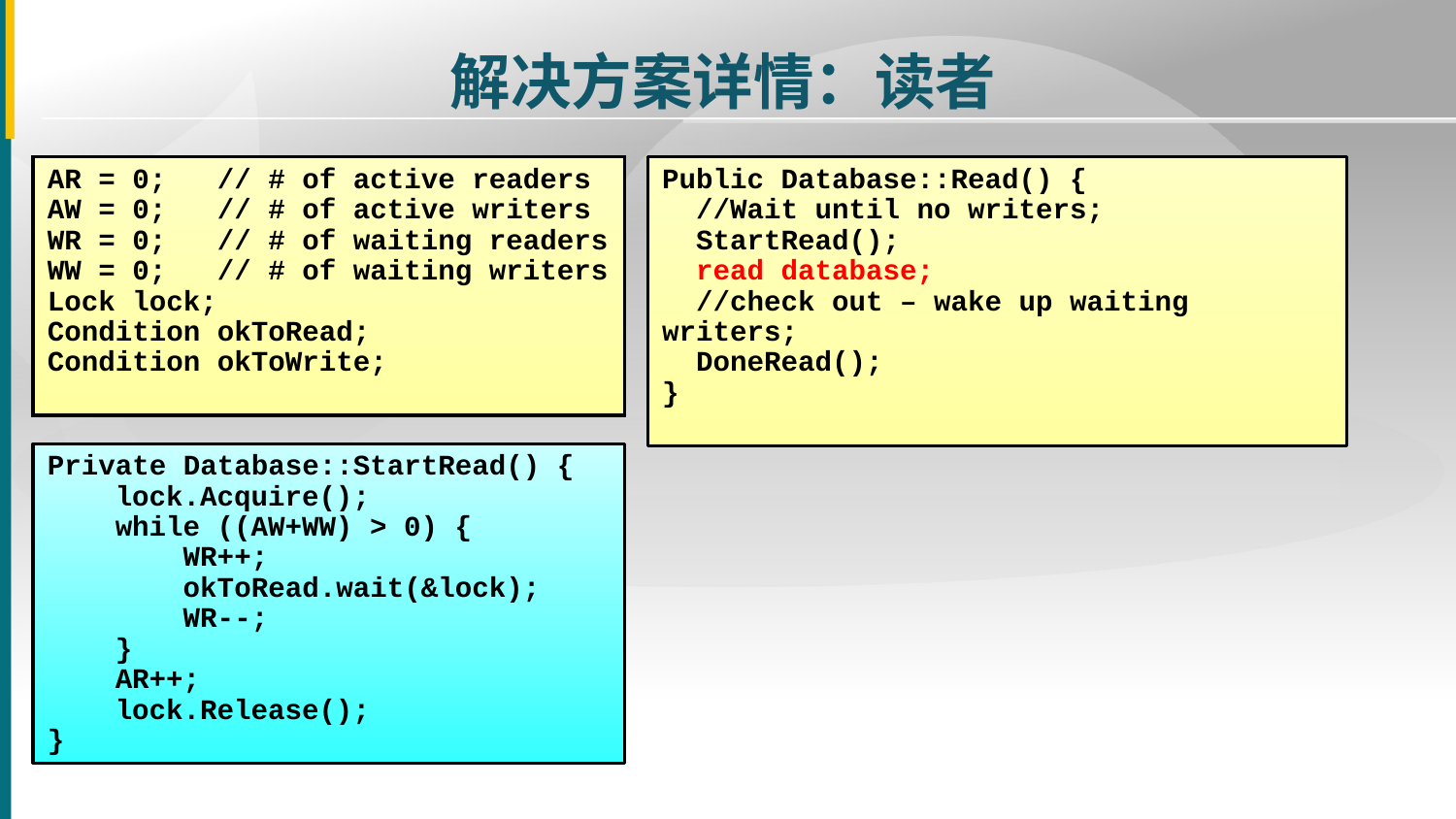

解决方案详情：读者
AR = 0;   // # of active readers
AW = 0;   // # of active writers
WR = 0;   // # of waiting readers
WW = 0;   // # of waiting writers
Lock lock;
Condition okToRead;
Condition okToWrite;

Public Database::Read() {
  //Wait until no writers;
  StartRead();
  read database;
  //check out – wake up waiting writers;
  DoneRead();
}

Private Database::StartRead() {
    lock.Acquire();
    while ((AW+WW) > 0) {
        WR++;
        okToRead.wait(&lock);
        WR--;
    }
    AR++;
    lock.Release();
}